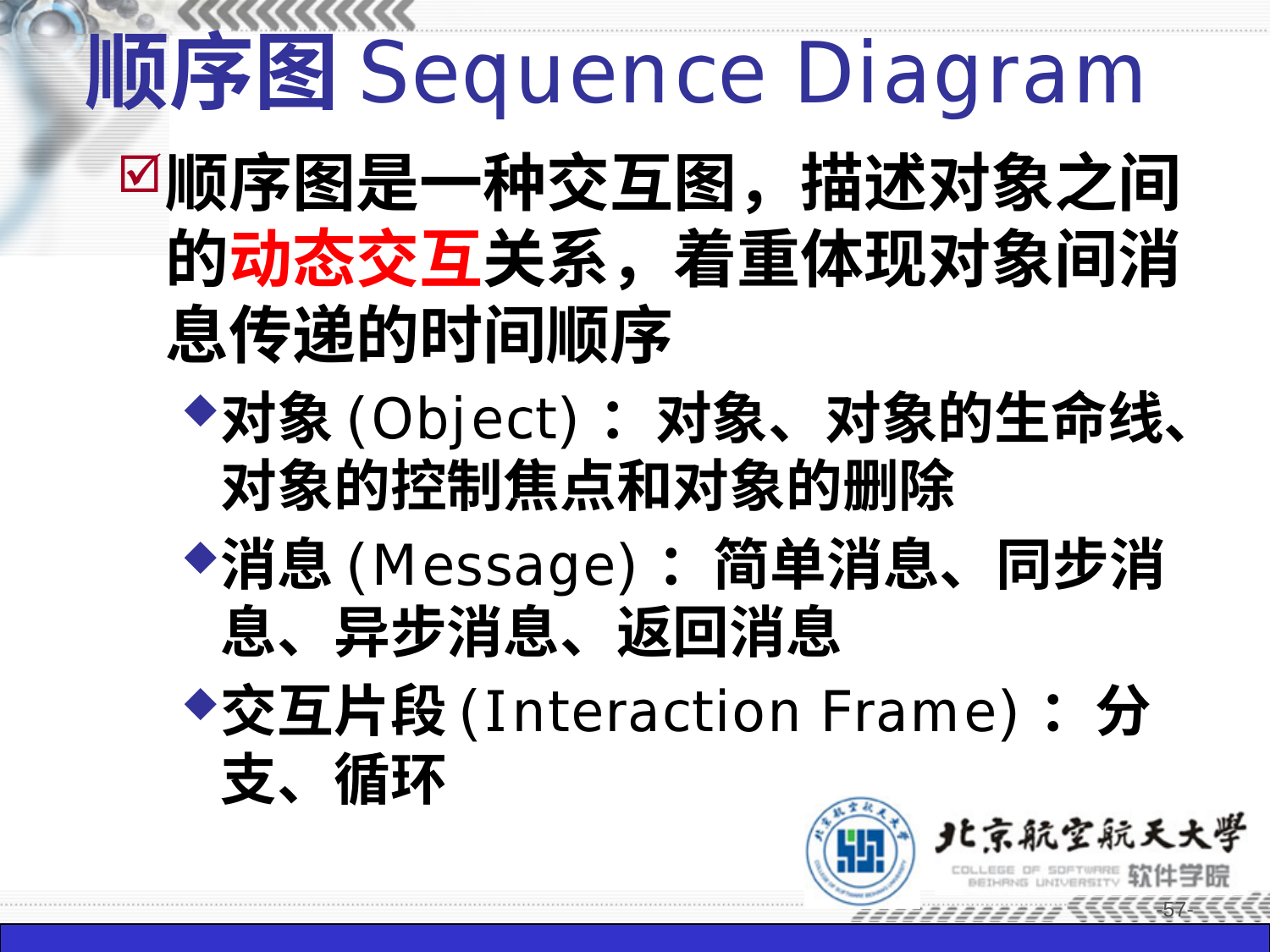

# 顺序图Sequence Diagram
顺序图是一种交互图，描述对象之间的动态交互关系，着重体现对象间消息传递的时间顺序
对象(Object)：对象、对象的生命线、对象的控制焦点和对象的删除
消息(Message)：简单消息、同步消息、异步消息、返回消息
交互片段(Interaction Frame)：分支、循环
-57-